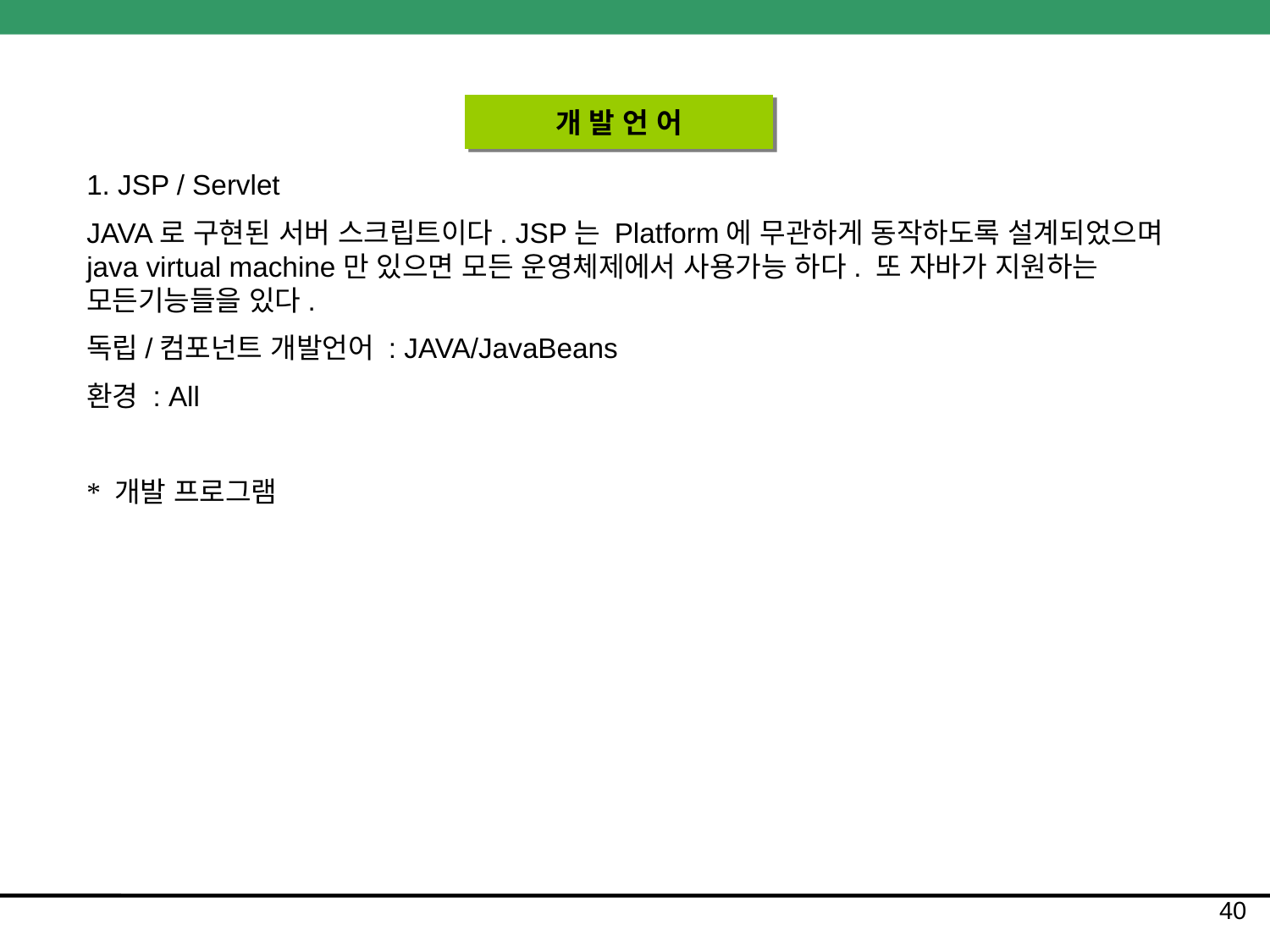

개 발 언 어
1. JSP / Servlet
JAVA로 구현된 서버 스크립트이다. JSP는 Platform에 무관하게 동작하도록 설계되었으며  java virtual machine만 있으면 모든 운영체제에서 사용가능 하다. 또 자바가 지원하는 모든기능들을 있다.
독립/컴포넌트 개발언어 : JAVA/JavaBeans
환경 : All

* 개발 프로그램
40